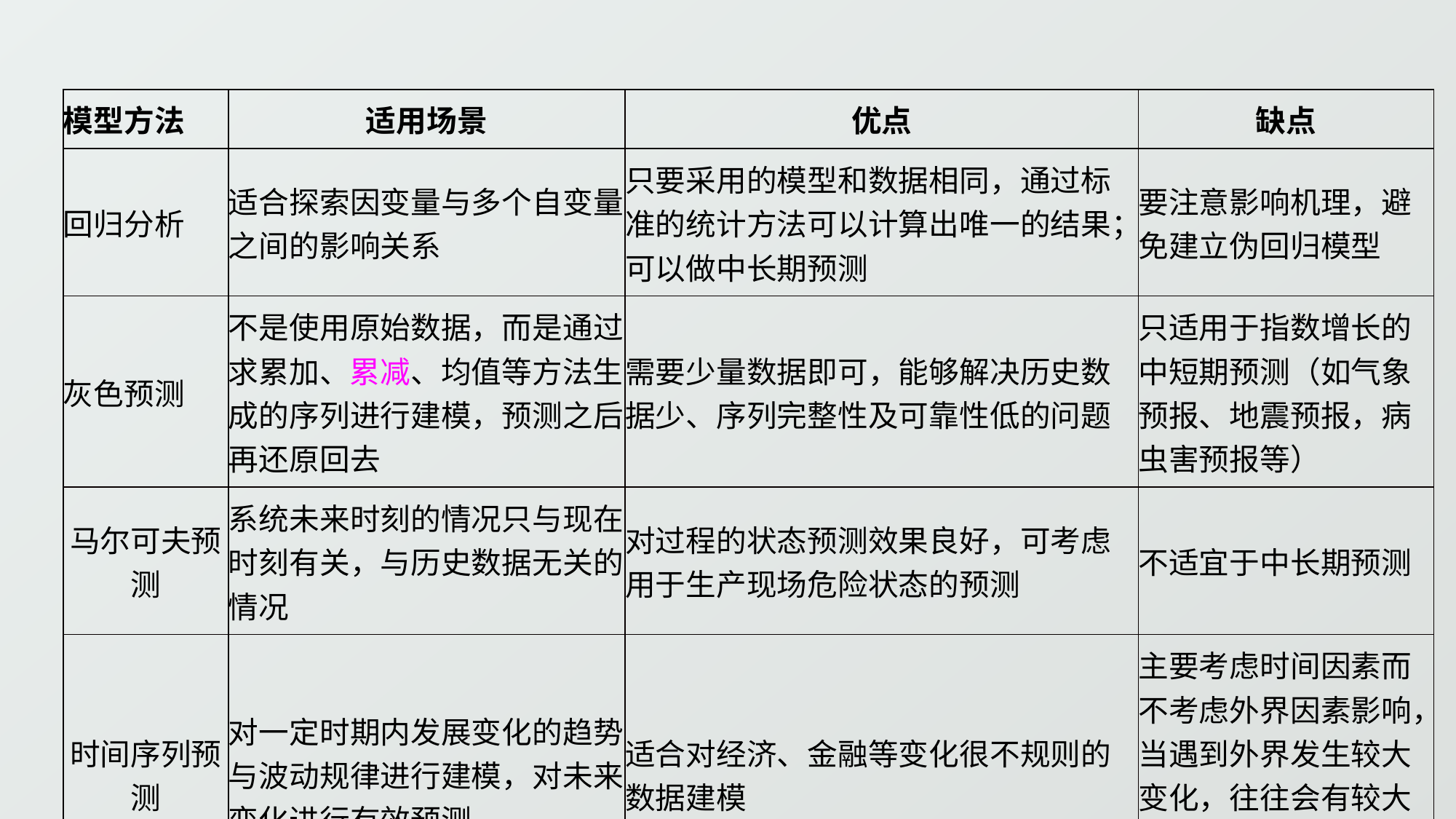

| 模型方法 | 适用场景 | 优点 | 缺点 |
| --- | --- | --- | --- |
| 回归分析 | 适合探索因变量与多个自变量之间的影响关系 | 只要采用的模型和数据相同，通过标准的统计方法可以计算出唯一的结果；可以做中长期预测 | 要注意影响机理，避免建立伪回归模型 |
| 灰色预测 | 不是使用原始数据，而是通过求累加、累减、均值等方法生成的序列进行建模，预测之后再还原回去 | 需要少量数据即可，能够解决历史数据少、序列完整性及可靠性低的问题 | 只适用于指数增长的中短期预测（如气象预报、地震预报，病虫害预报等） |
| 马尔可夫预测 | 系统未来时刻的情况只与现在时刻有关，与历史数据无关的情况 | 对过程的状态预测效果良好，可考虑用于生产现场危险状态的预测 | 不适宜于中长期预测 |
| 时间序列预测 | 对一定时期内发展变化的趋势与波动规律进行建模，对未来变化进行有效预测 | 适合对经济、金融等变化很不规则的数据建模 | 主要考虑时间因素而不考虑外界因素影响，当遇到外界发生较大变化，往往会有较大偏差；只适合中短期预测 |